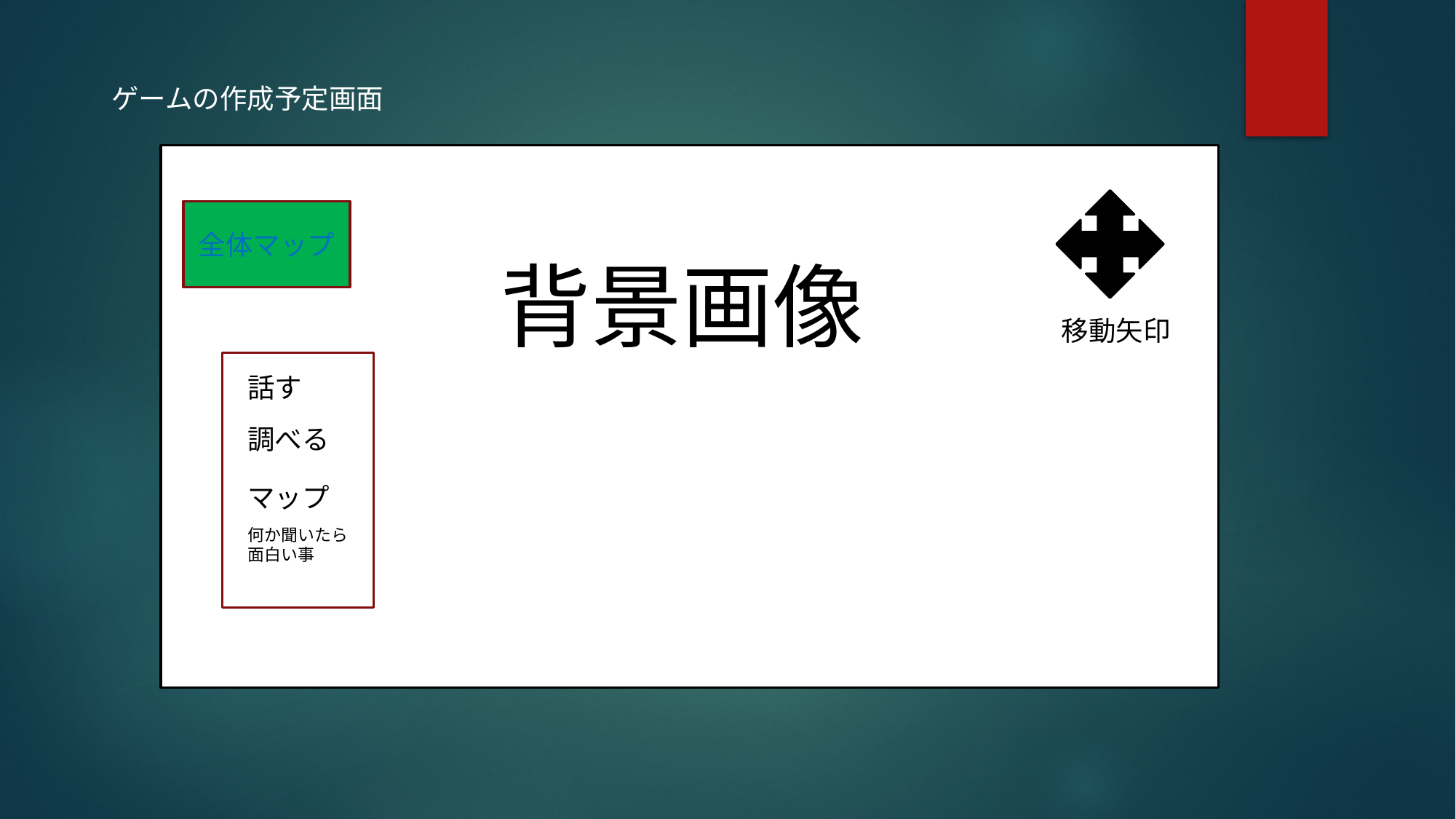

ゲームの作成予定画面

全体マップ
背景画像
移動矢印

話す
調べる
マップ
何か聞いたら面白い事